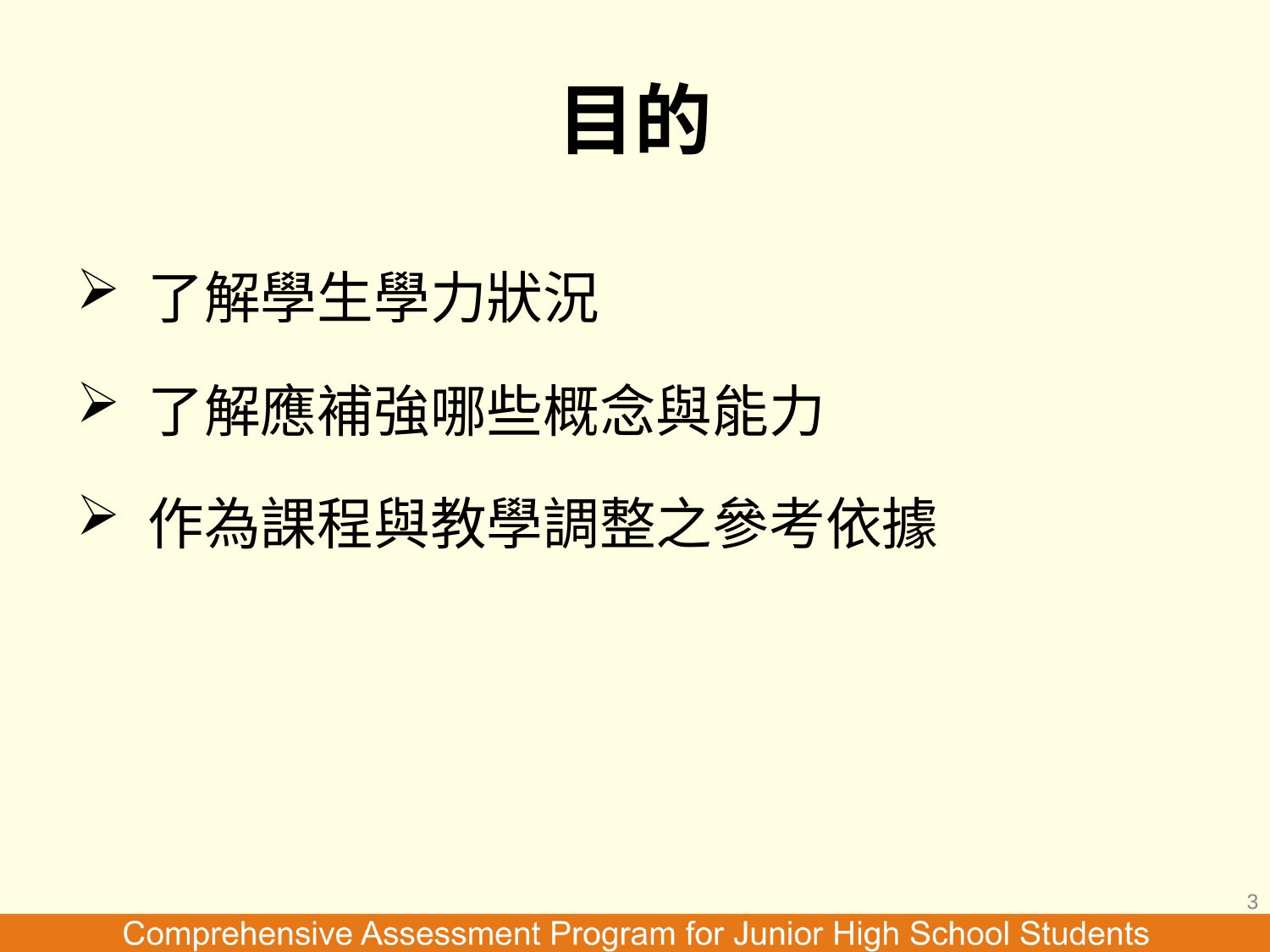

# 目的
了解學生學力狀況
了解應補強哪些概念與能力
作為課程與教學調整之參考依據

3